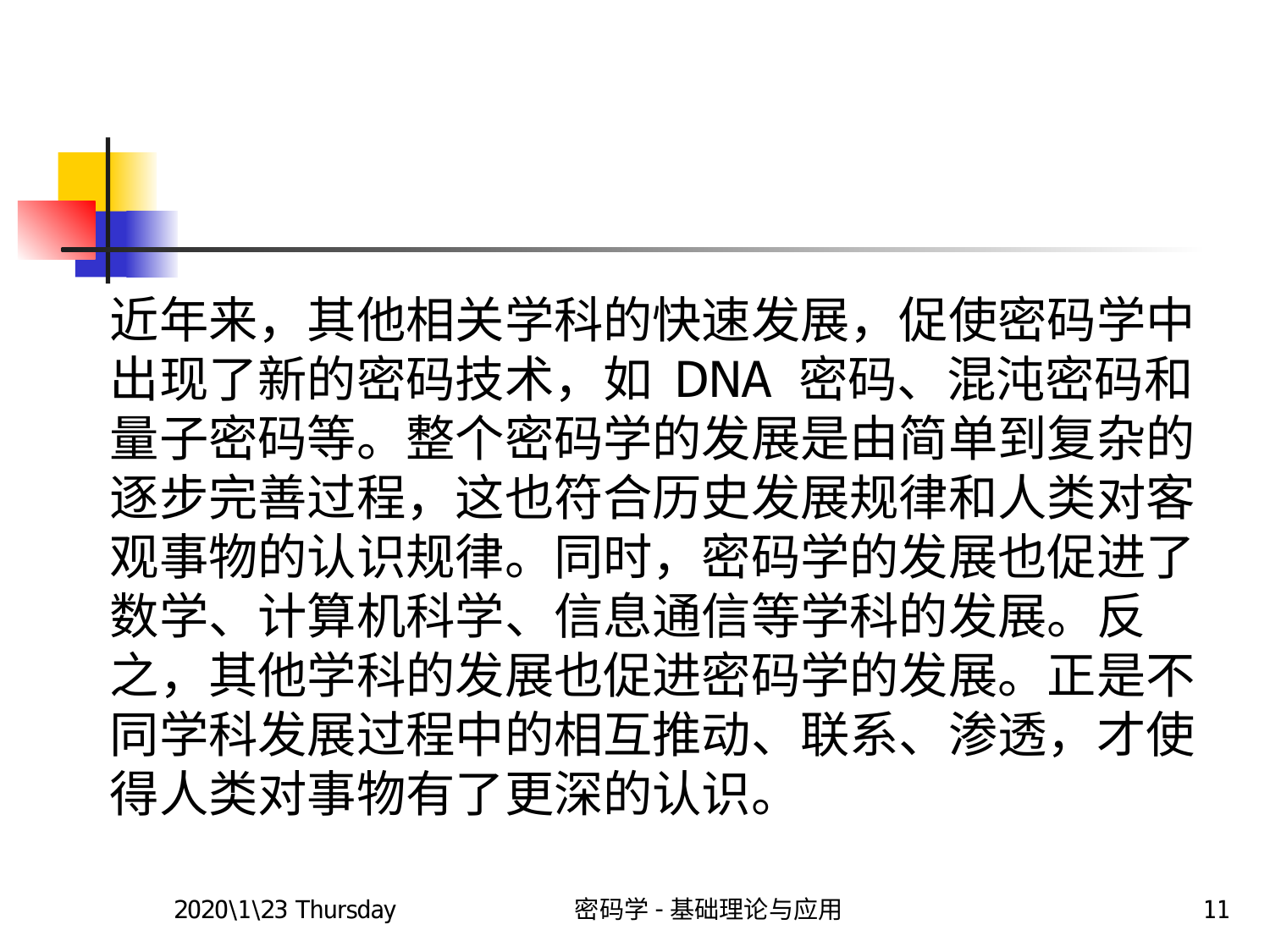

近年来，其他相关学科的快速发展，促使密码学中出现了新的密码技术，如 DNA 密码、混沌密码和量子密码等。整个密码学的发展是由简单到复杂的逐步完善过程，这也符合历史发展规律和人类对客观事物的认识规律。同时，密码学的发展也促进了数学、计算机科学、信息通信等学科的发展。反之，其他学科的发展也促进密码学的发展。正是不同学科发展过程中的相互推动、联系、渗透，才使得人类对事物有了更深的认识。
2020\1\23 Thursday
密码学-基础理论与应用
11